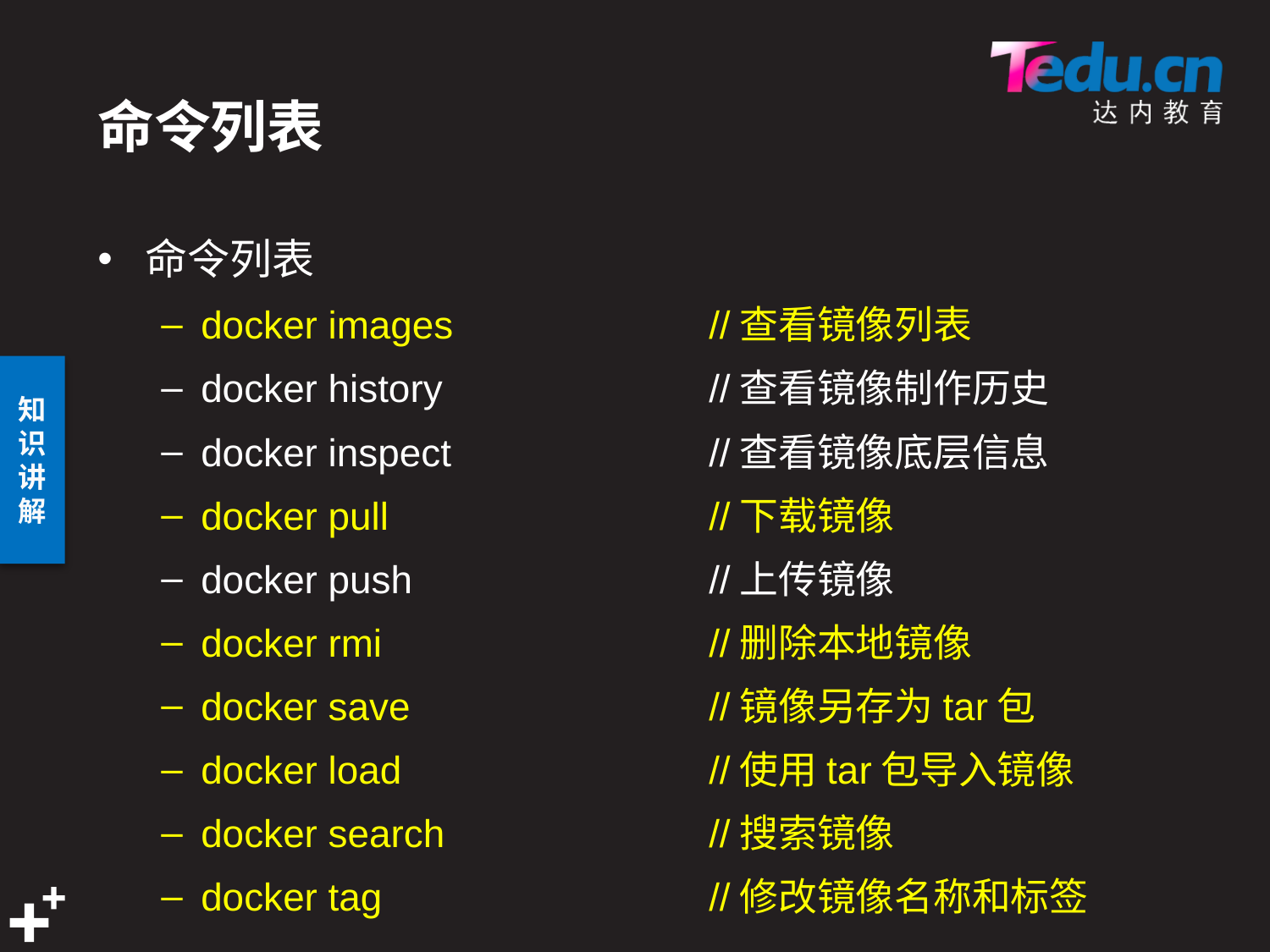

# 命令列表
命令列表
docker images			//查看镜像列表
docker history			//查看镜像制作历史
docker inspect			//查看镜像底层信息
docker pull			//下载镜像
docker push			//上传镜像
docker rmi			//删除本地镜像
docker save			//镜像另存为tar包
docker load			//使用tar包导入镜像
docker search			//搜索镜像
docker tag			//修改镜像名称和标签